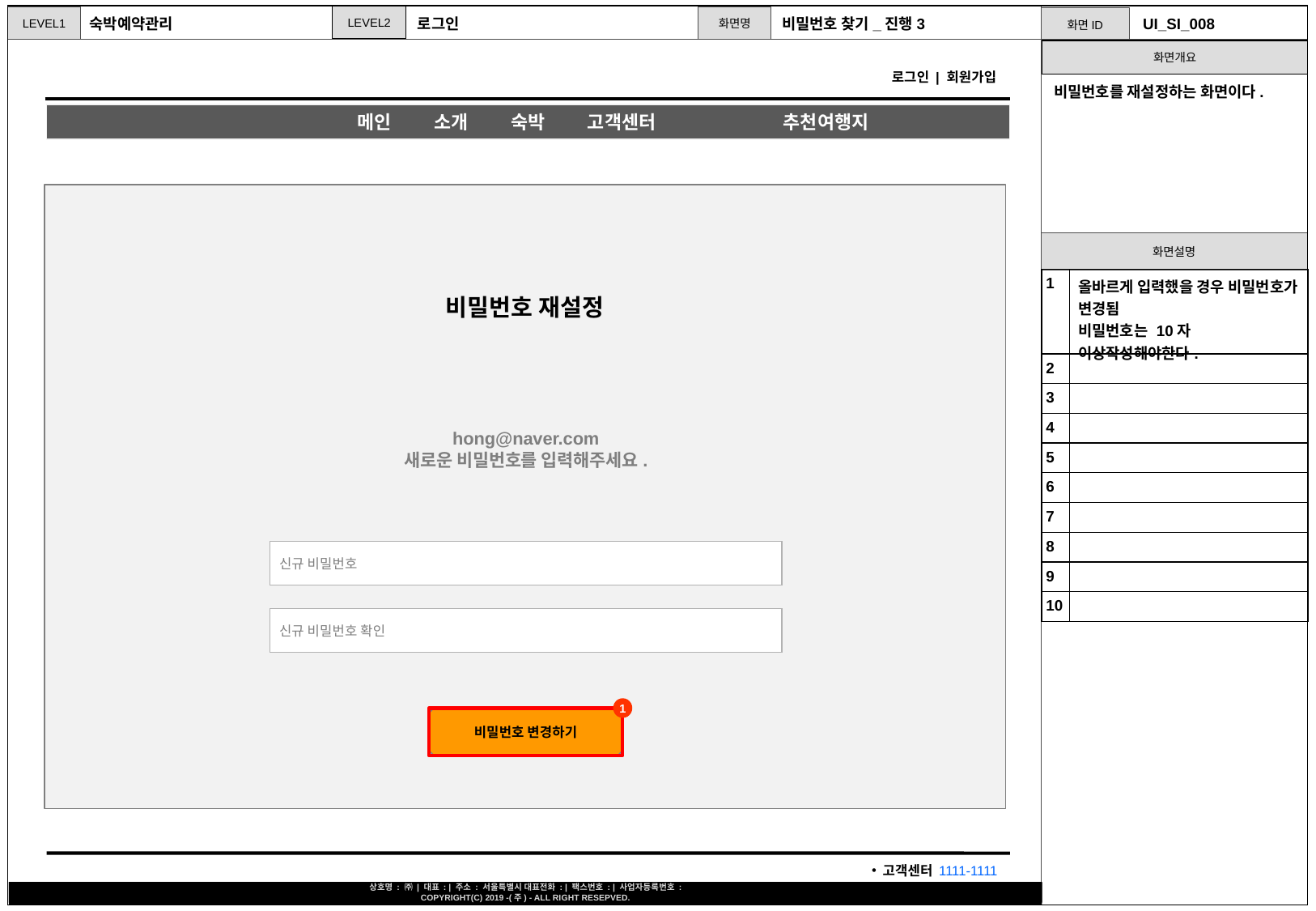

숙박예약관리
로그인
비밀번호 찾기_진행3
UI_SI_008
비밀번호를 재설정하는 화면이다.

| 1 | 올바르게 입력했을 경우 비밀번호가 변경됨 비밀번호는 10자 이상작성해야한다. |
| --- | --- |
| 2 |  |
| 3 |  |
| 4 |  |
| 5 |  |
| 6 |  |
| 7 |  |
| 8 |  |
| 9 |  |
| 10 |  |
비밀번호 재설정
hong@naver.com
새로운 비밀번호를 입력해주세요.
  신규 비밀번호
  신규 비밀번호 확인
1
비밀번호 변경하기